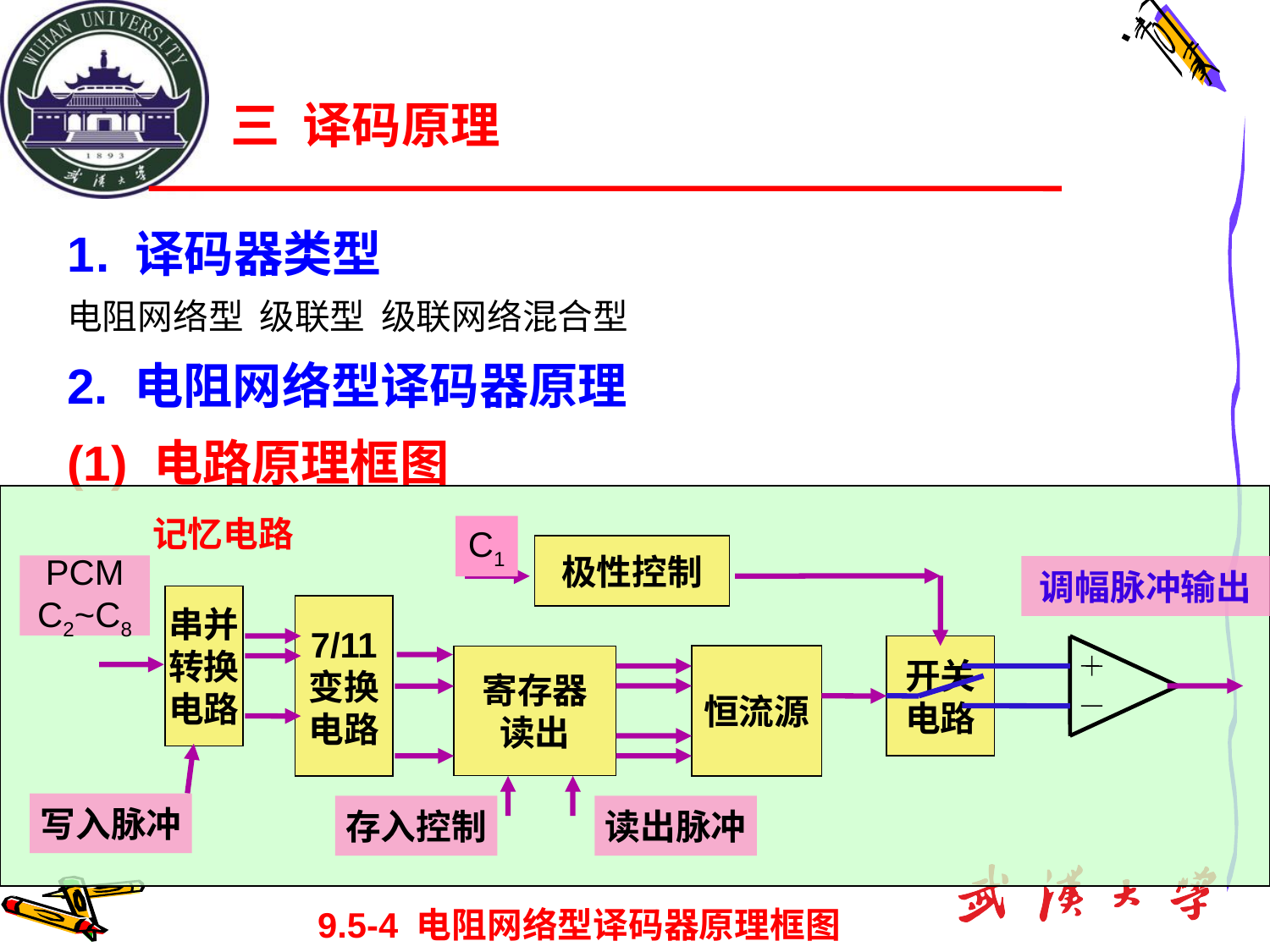

# 三  译码原理
 译码器类型
电阻网络型  级联型  级联网络混合型
2. 电阻网络型译码器原理
(1) 电路原理框图

C1
极性控制
PCM
C2~C8
调幅脉冲输出

串并
转换
电路
7/11
变换
电路

开关
电路

寄存器
读出
恒流源

写入脉冲
存入控制
读出脉冲
记忆电路
9.5-4 电阻网络型译码器原理框图